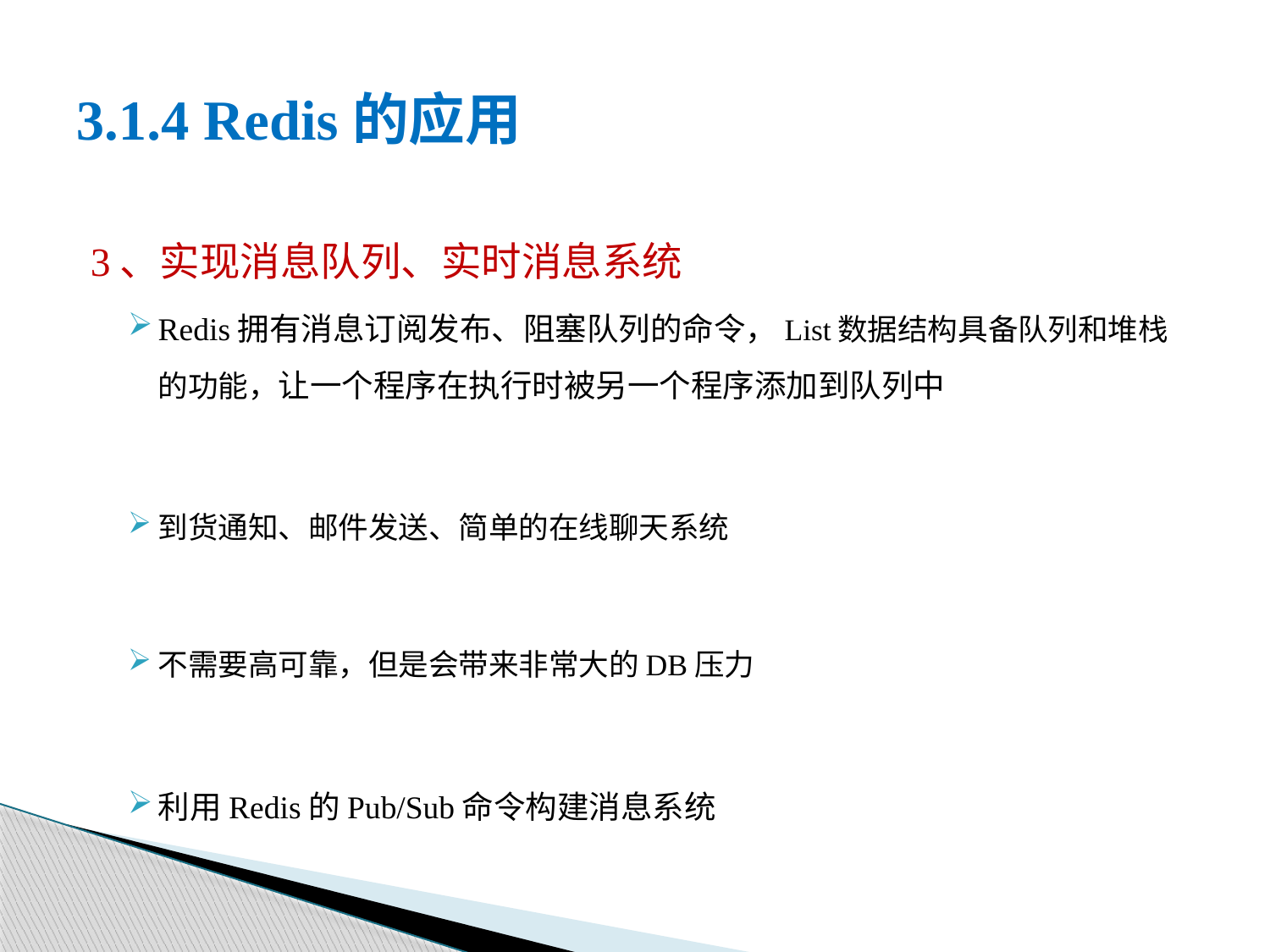

# 3.1.4 Redis的应用
3、实现消息队列、实时消息系统
Redis拥有消息订阅发布、阻塞队列的命令，List数据结构具备队列和堆栈的功能，让一个程序在执行时被另一个程序添加到队列中

到货通知、邮件发送、简单的在线聊天系统

不需要高可靠，但是会带来非常大的DB压力

利用Redis的Pub/Sub命令构建消息系统